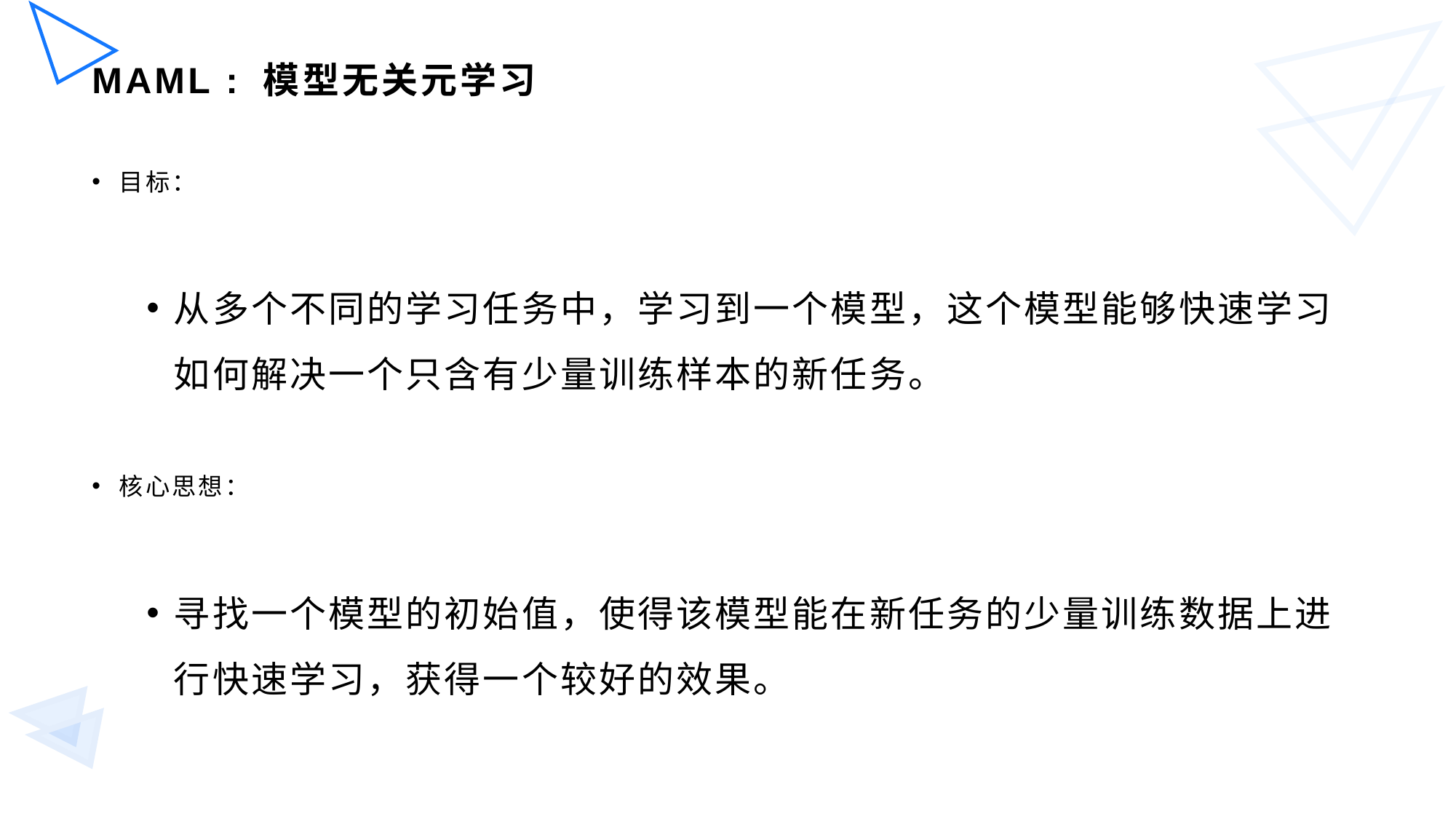

# MAML : 模型无关元学习

目标：

从多个不同的学习任务中，学习到一个模型，这个模型能够快速学习如何解决一个只含有少量训练样本的新任务。

核心思想：

寻找一个模型的初始值，使得该模型能在新任务的少量训练数据上进行快速学习，获得一个较好的效果。